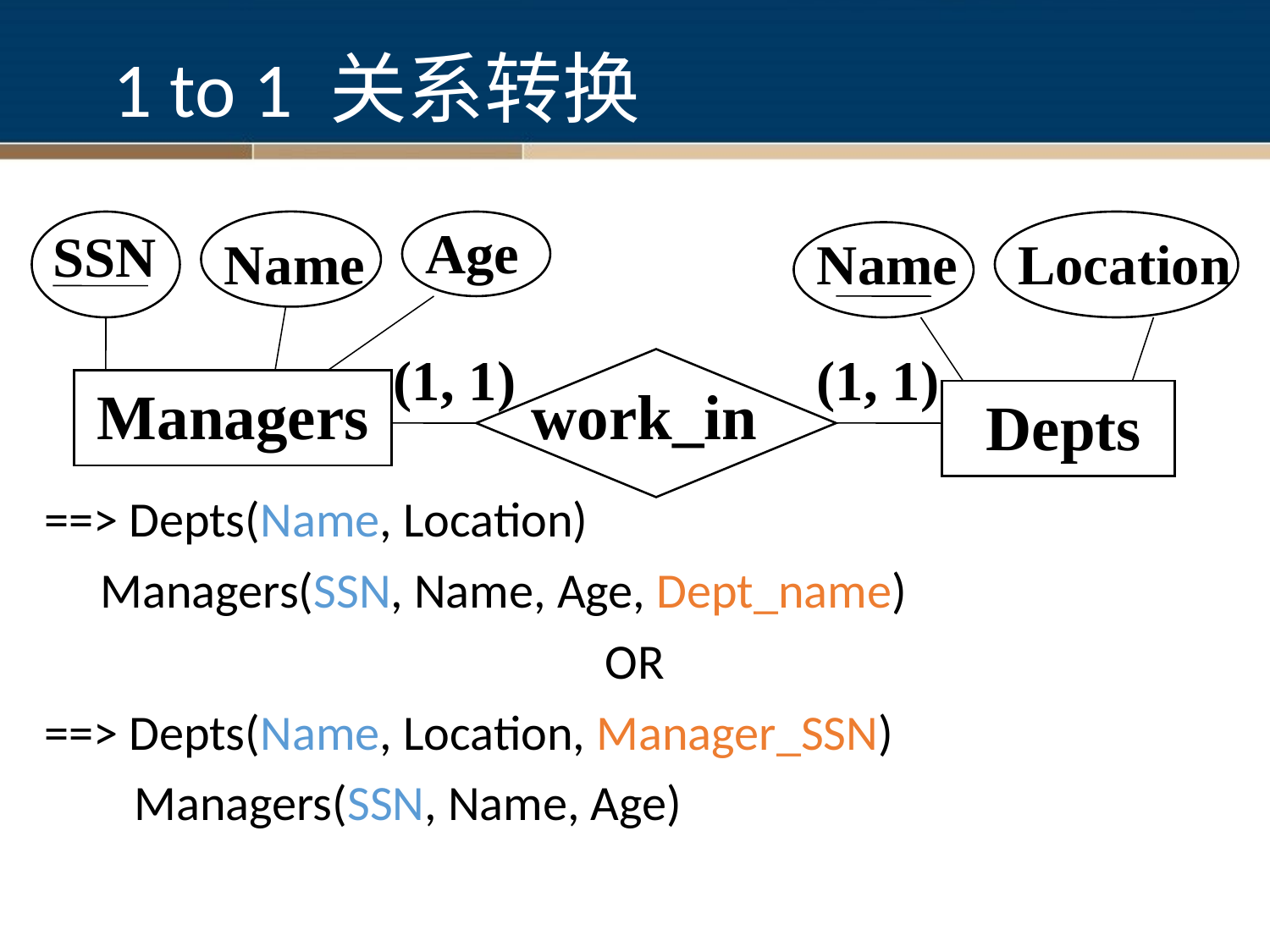

# 1 to 1 关系转换

Age

SSN

==> Depts(Name, Location)
     Managers(SSN, Name, Age, Dept_name)
OR
==> Depts(Name, Location, Manager_SSN)
        Managers(SSN, Name, Age)
Name

Name
Location

(1, 1)
(1, 1)

Managers
work_in

Depts